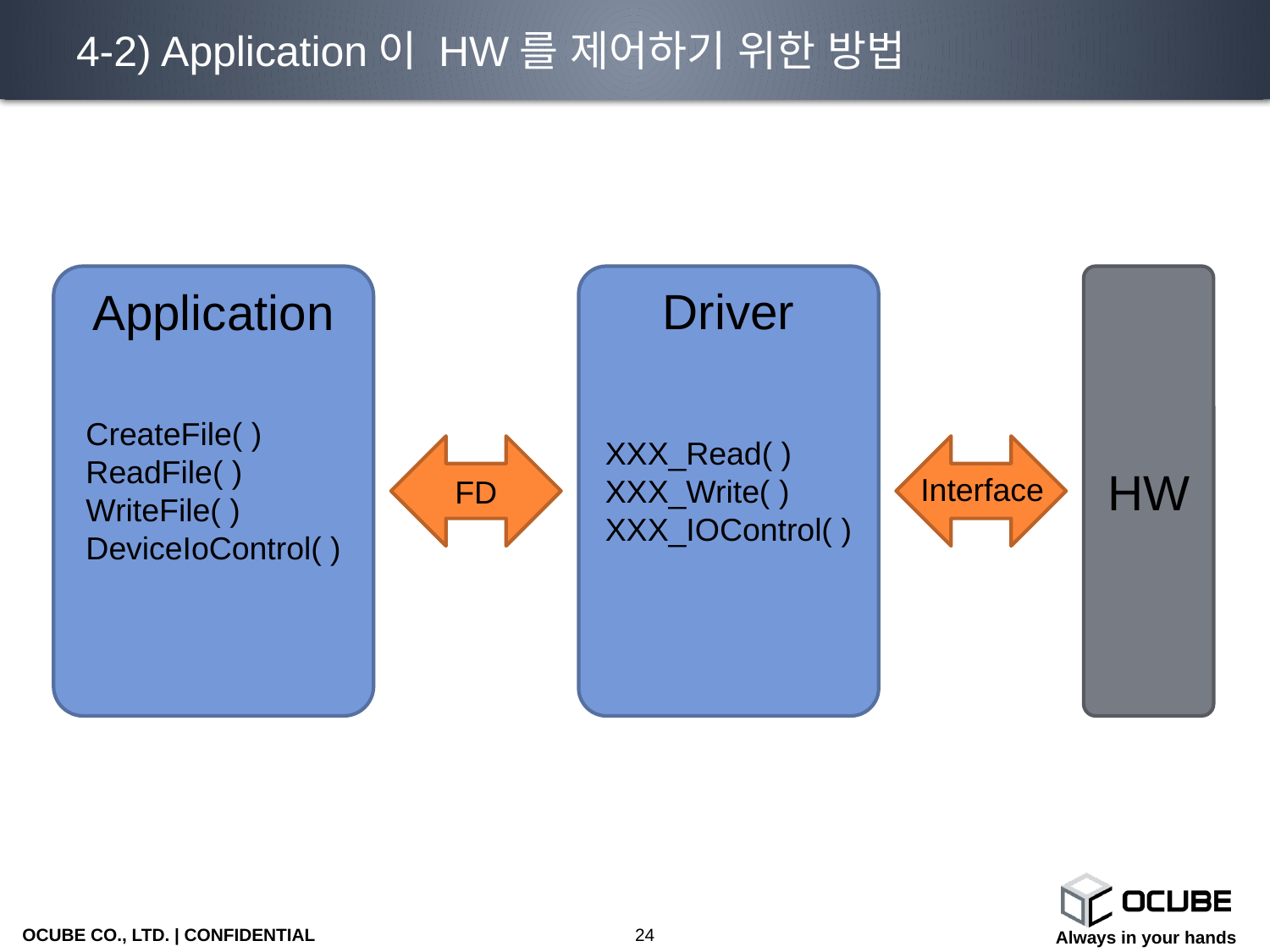

# 4-2) Application이 HW를 제어하기 위한 방법
Application
Driver
HW
CreateFile( )
ReadFile( )
WriteFile( )
DeviceIoControl( )
XXX_Read( )
XXX_Write( )
XXX_IOControl( )
FD

Interface